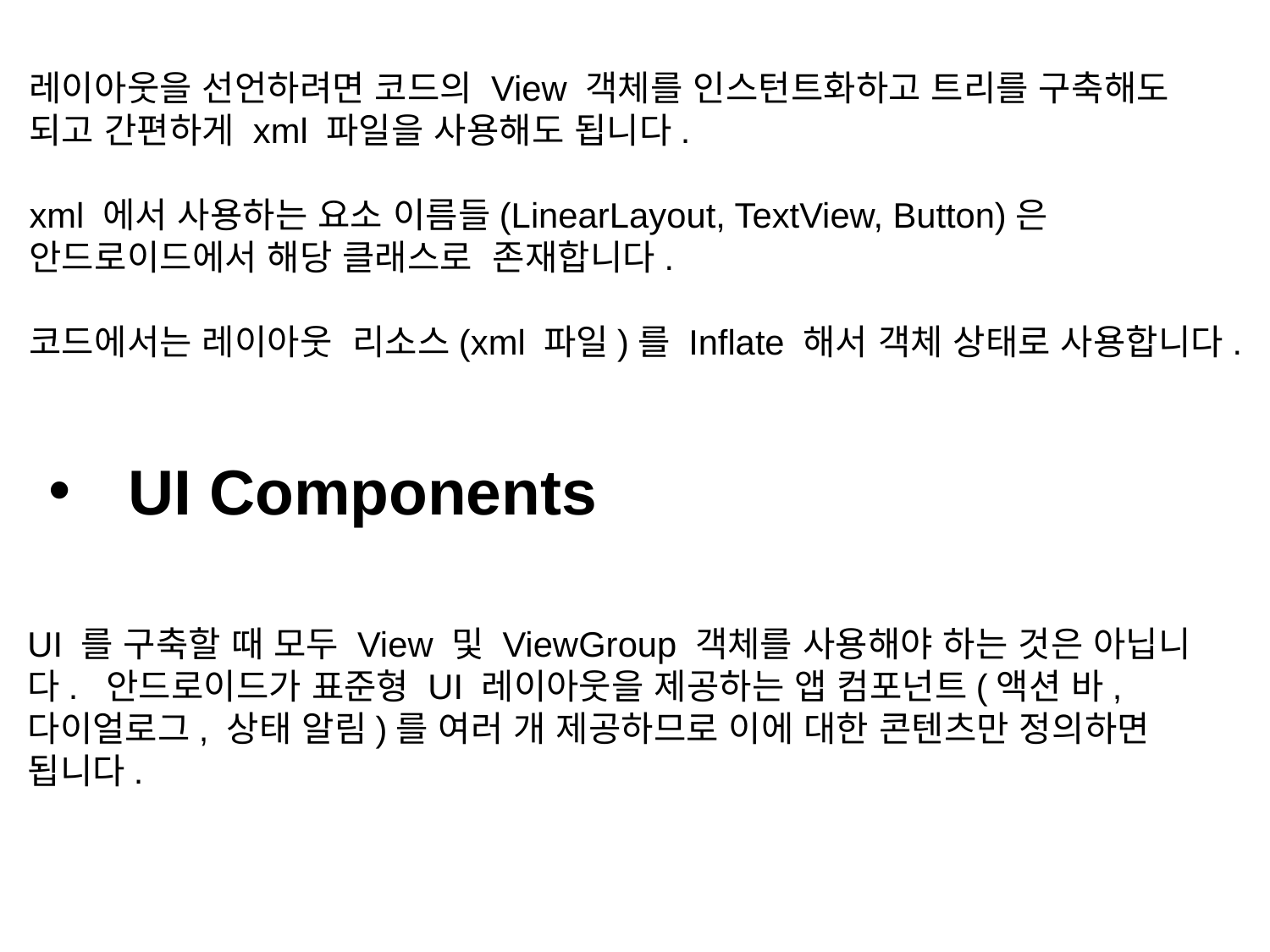

레이아웃을 선언하려면 코드의 View 객체를 인스턴트화하고 트리를 구축해도 되고 간편하게 xml 파일을 사용해도 됩니다.

xml 에서 사용하는 요소 이름들(LinearLayout, TextView, Button)은 안드로이드에서 해당 클래스로  존재합니다.

코드에서는 레이아웃  리소스(xml 파일)를 Inflate 해서 객체 상태로 사용합니다.
UI Components
UI 를 구축할 때 모두 View 및 ViewGroup 객체를 사용해야 하는 것은 아닙니다.  안드로이드가 표준형 UI 레이아웃을 제공하는 앱 컴포넌트(액션 바, 다이얼로그, 상태 알림)를 여러 개 제공하므로 이에 대한 콘텐츠만 정의하면 됩니다.